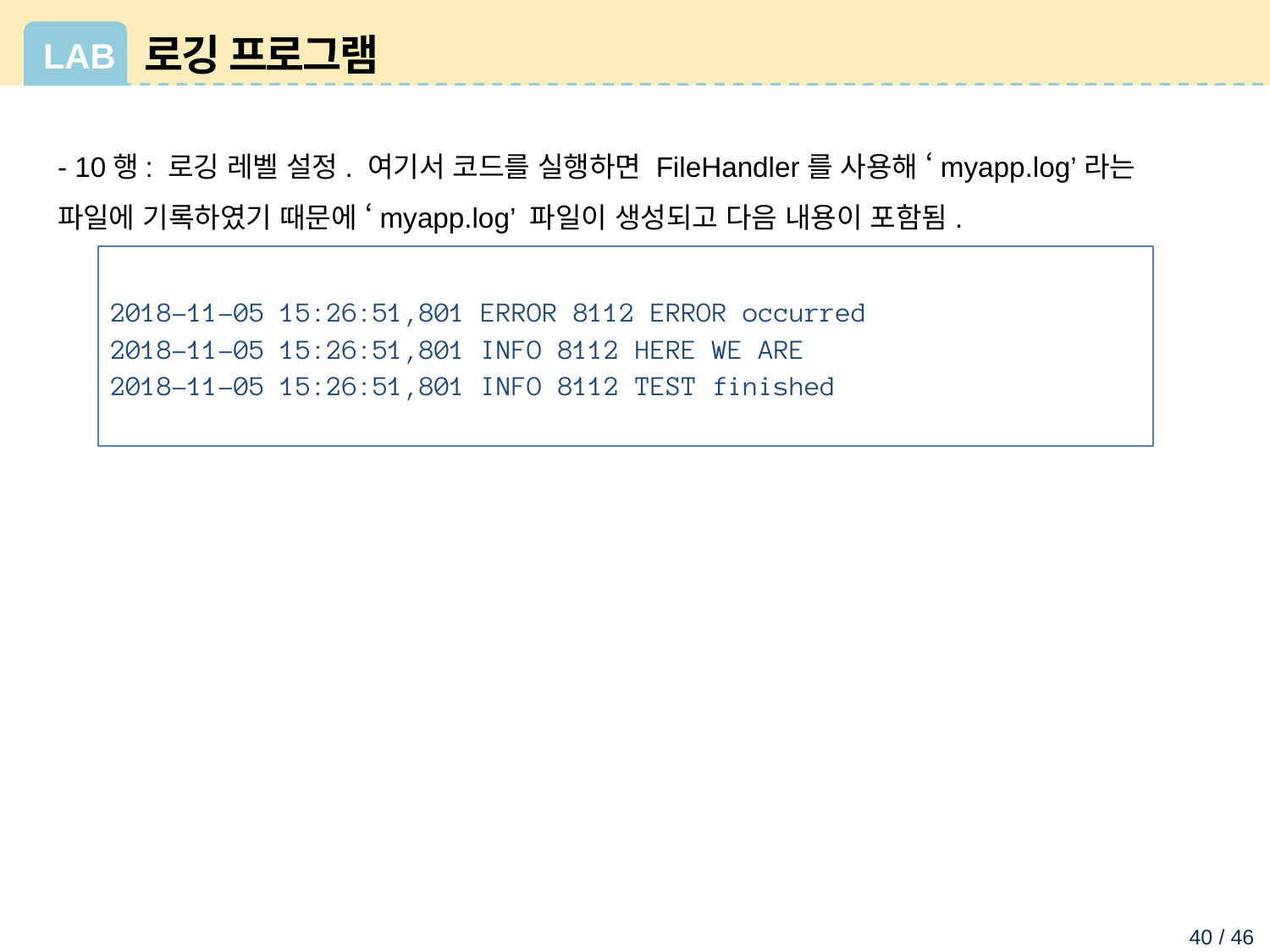

# 로깅 프로그램
- 10행: 로깅 레벨 설정. 여기서 코드를 실행하면 FileHandler를 사용해 ‘myapp.log’라는 파일에 기록하였기 때문에 ‘myapp.log’ 파일이 생성되고 다음 내용이 포함됨.
2018-11-05 15:26:51,801 ERROR 8112 ERROR occurred
2018-11-05 15:26:51,801 INFO 8112 HERE WE ARE
2018-11-05 15:26:51,801 INFO 8112 TEST finished